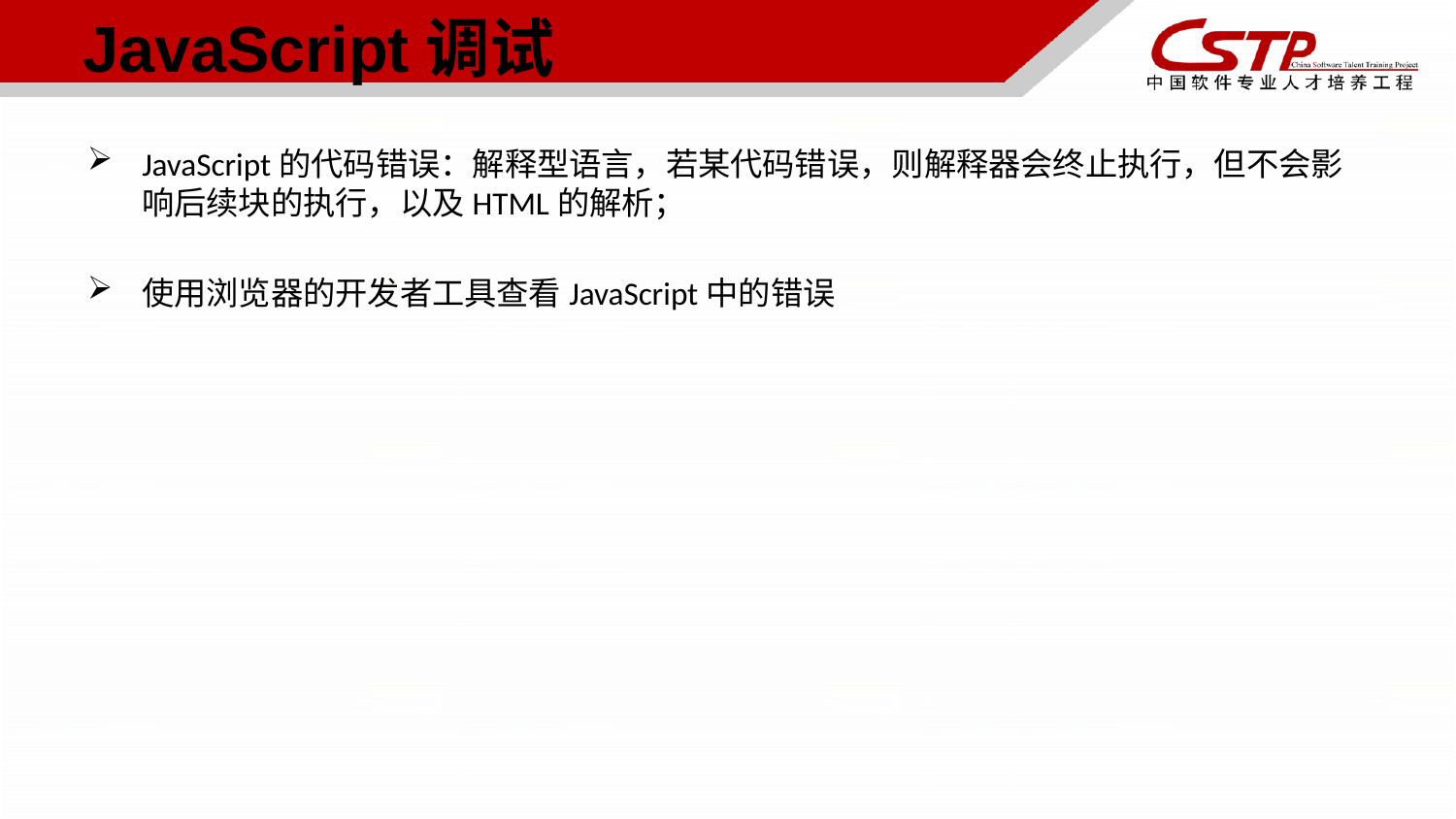

# JavaScript调试
JavaScript的代码错误：解释型语言，若某代码错误，则解释器会终止执行，但不会影响后续块的执行，以及HTML的解析；

使用浏览器的开发者工具查看JavaScript中的错误